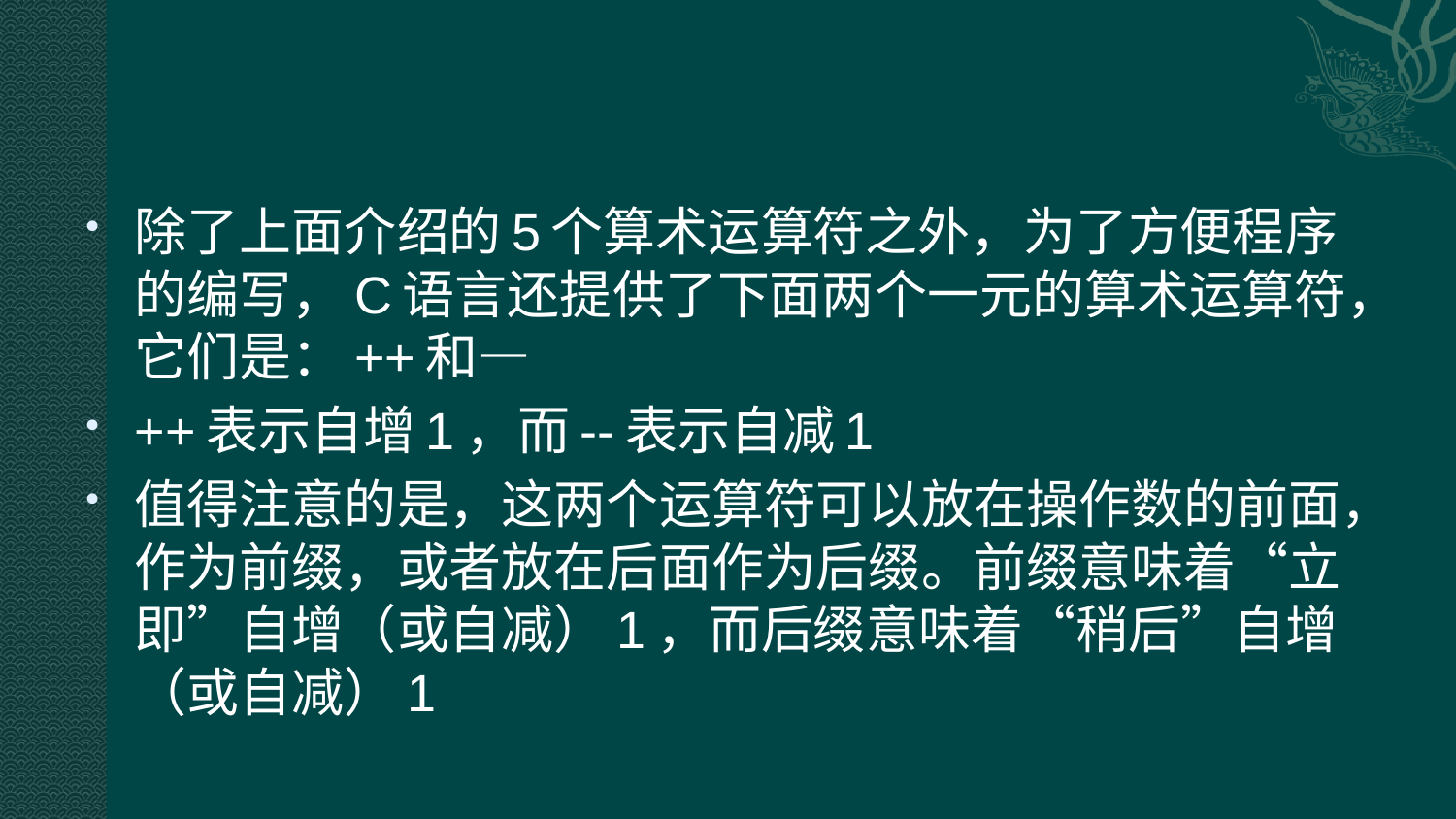

#
除了上面介绍的5个算术运算符之外，为了方便程序的编写，C语言还提供了下面两个一元的算术运算符，它们是：++和—
++表示自增1，而--表示自减1
值得注意的是，这两个运算符可以放在操作数的前面，作为前缀，或者放在后面作为后缀。前缀意味着“立即”自增（或自减）1，而后缀意味着“稍后”自增（或自减）1